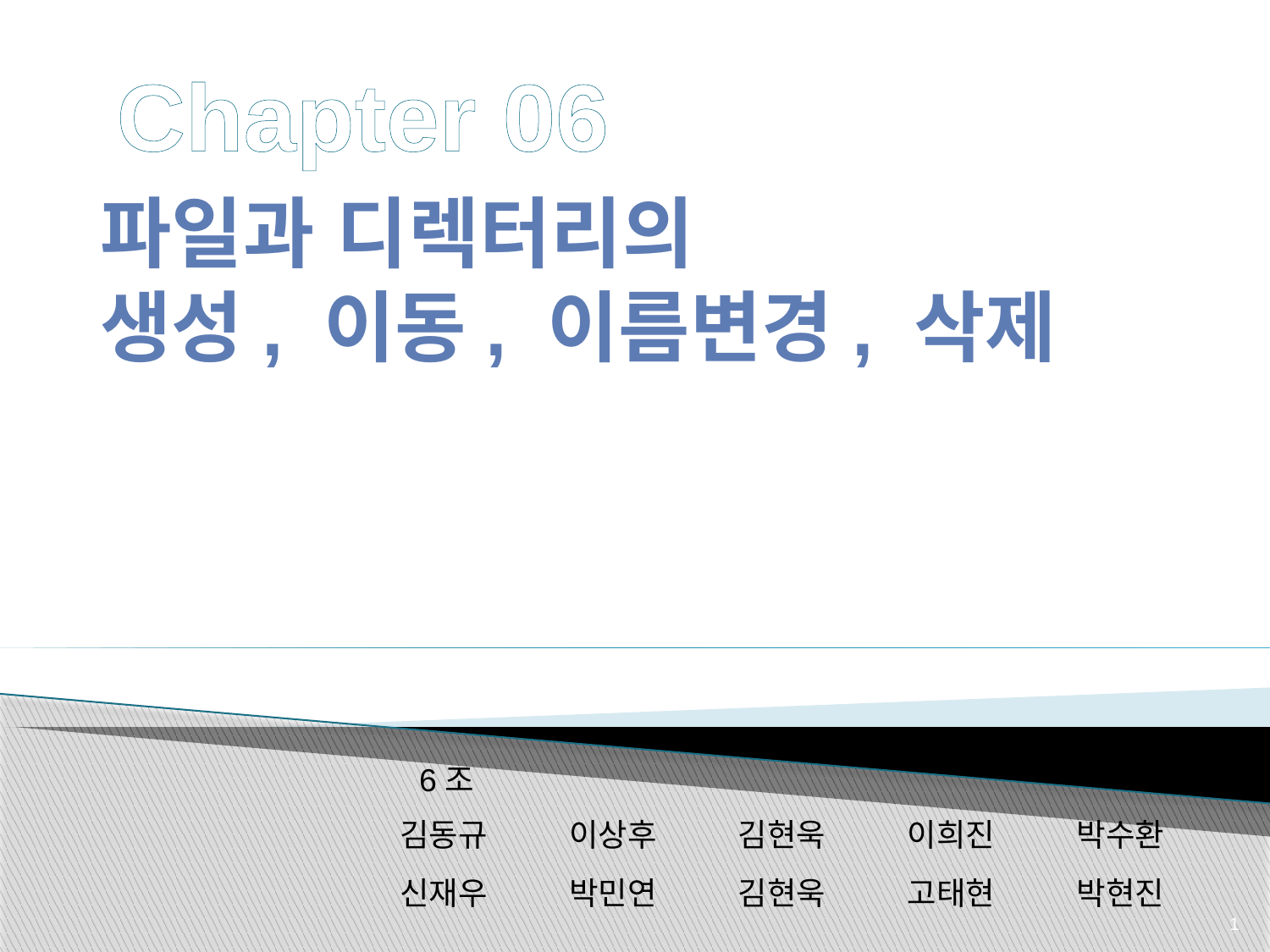

Chapter 06
파일과 디렉터리의
생성, 이동, 이름변경, 삭제
6조
| 김동규 | 이상후 | 김현욱 | 이희진 | 박수환 |
| --- | --- | --- | --- | --- |
| 신재우 | 박민연 | 김현욱 | 고태현 | 박현진 |
1